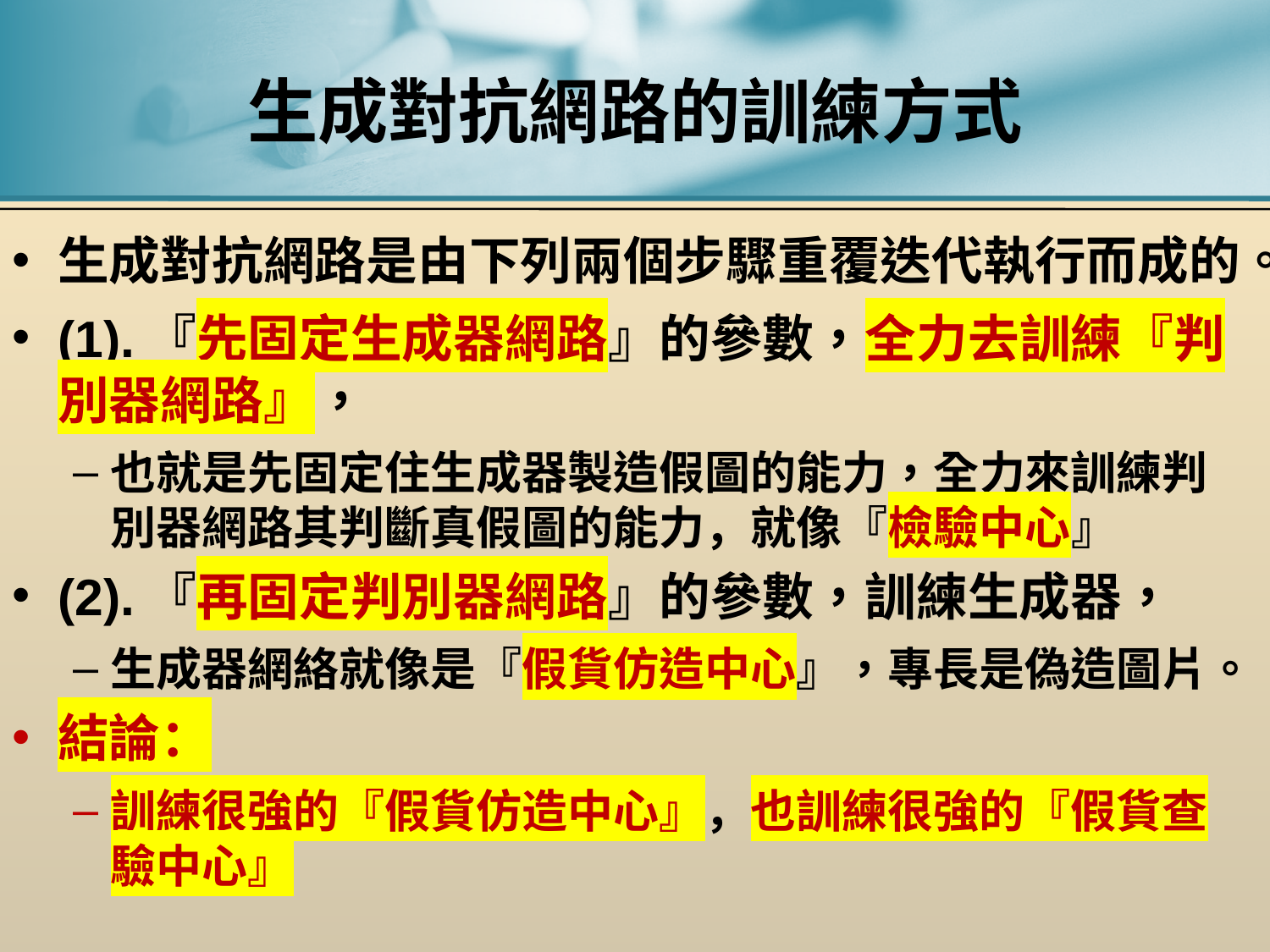

# 生成對抗網路的訓練方式
生成對抗網路是由下列兩個步驟重覆迭代執行而成的。
(1).『先固定生成器網路』的參數，全力去訓練『判別器網路』，
也就是先固定住生成器製造假圖的能力，全力來訓練判別器網路其判斷真假圖的能力，就像『檢驗中心』
(2).『再固定判別器網路』的參數，訓練生成器，
生成器網絡就像是『假貨仿造中心』，專長是偽造圖片。
結論：
訓練很強的『假貨仿造中心』，也訓練很強的『假貨查驗中心』